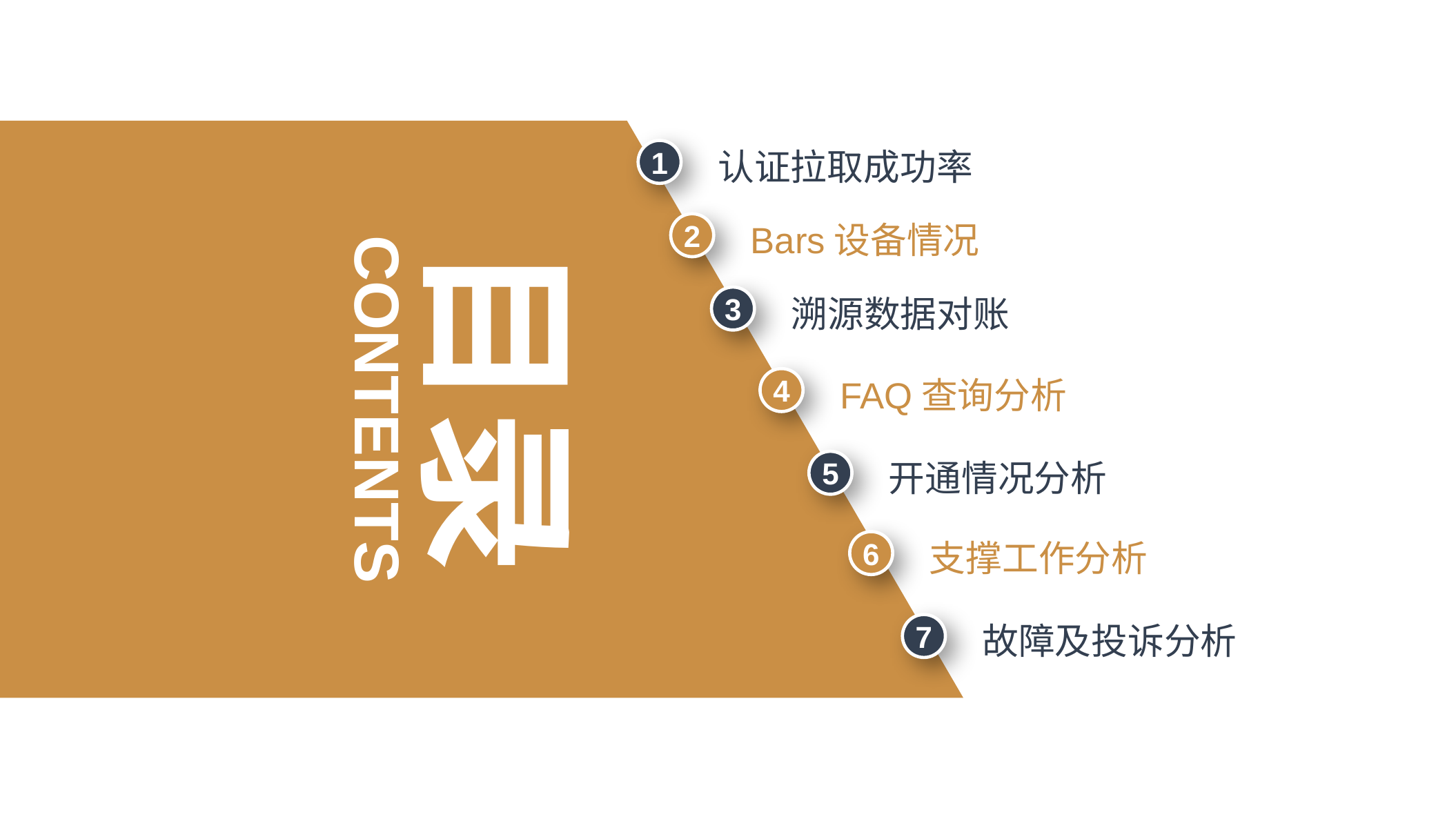

1
认证拉取成功率
目录
2
Bars设备情况
3
溯源数据对账
4
CONTENTS
FAQ查询分析
5
开通情况分析
6
支撑工作分析
7
故障及投诉分析